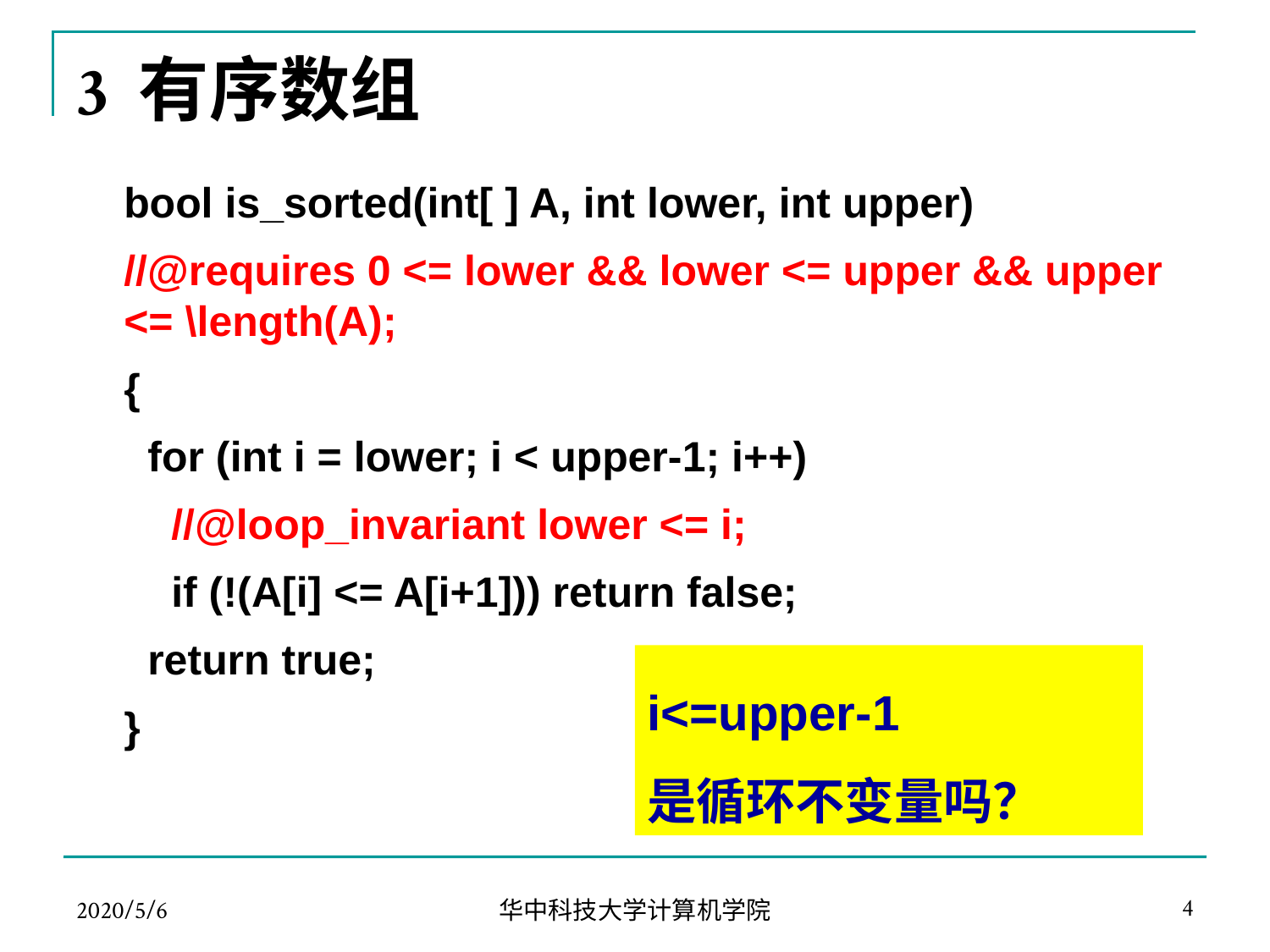

# 3 有序数组
	bool is_sorted(int[ ] A, int lower, int upper)
	//@requires 0 <= lower && lower <= upper && upper <= \length(A);
	{
	  for (int i = lower; i < upper-1; i++)
	    //@loop_invariant lower <= i;
	    if (!(A[i] <= A[i+1])) return false;
	  return true;
	}
i<=upper-1
是循环不变量吗？
2020/5/6
4
华中科技大学计算机学院